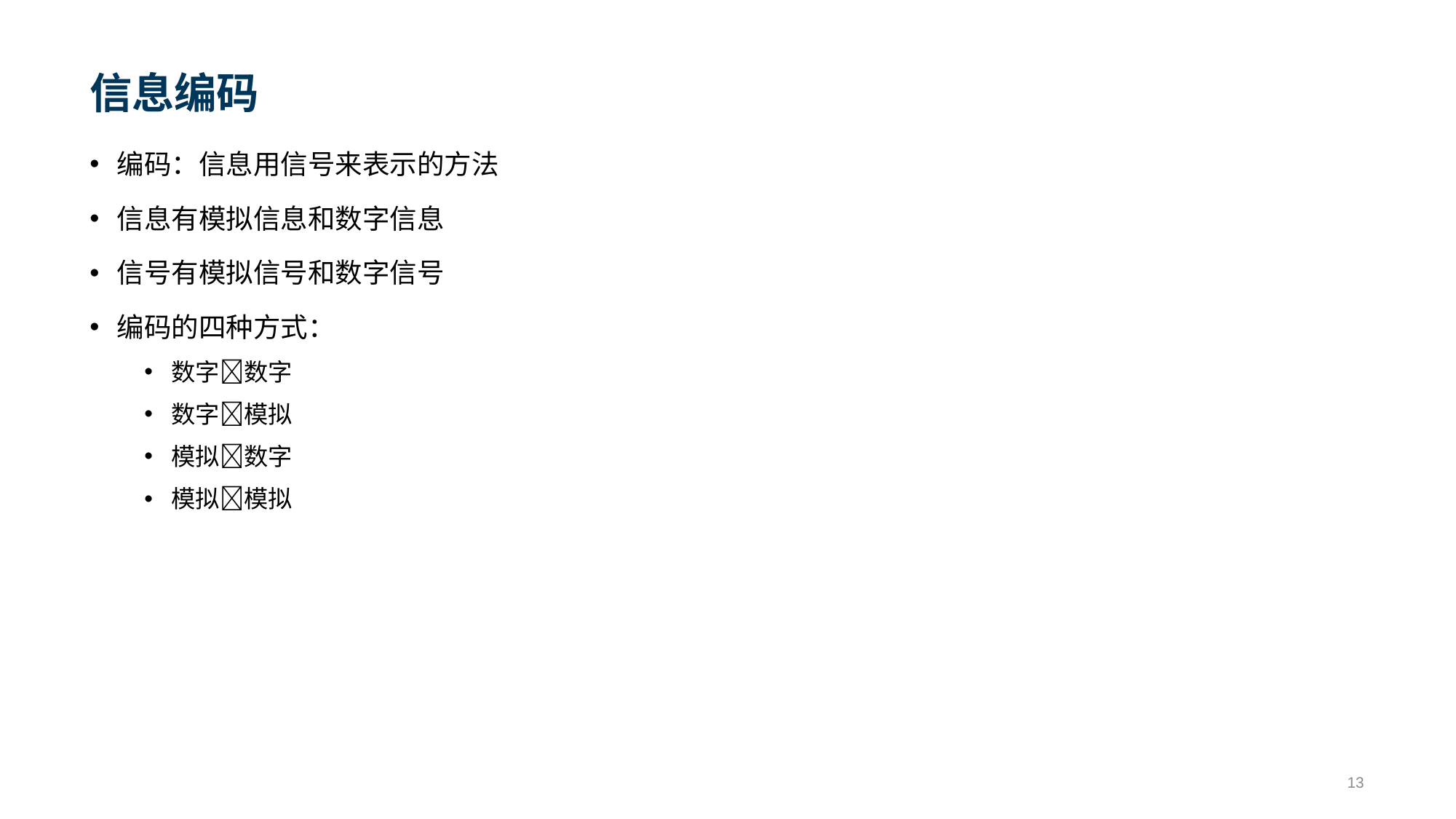

# 信息编码
编码：信息用信号来表示的方法
信息有模拟信息和数字信息
信号有模拟信号和数字信号
编码的四种方式：
数字→数字
数字→模拟
模拟→数字
模拟→模拟
13